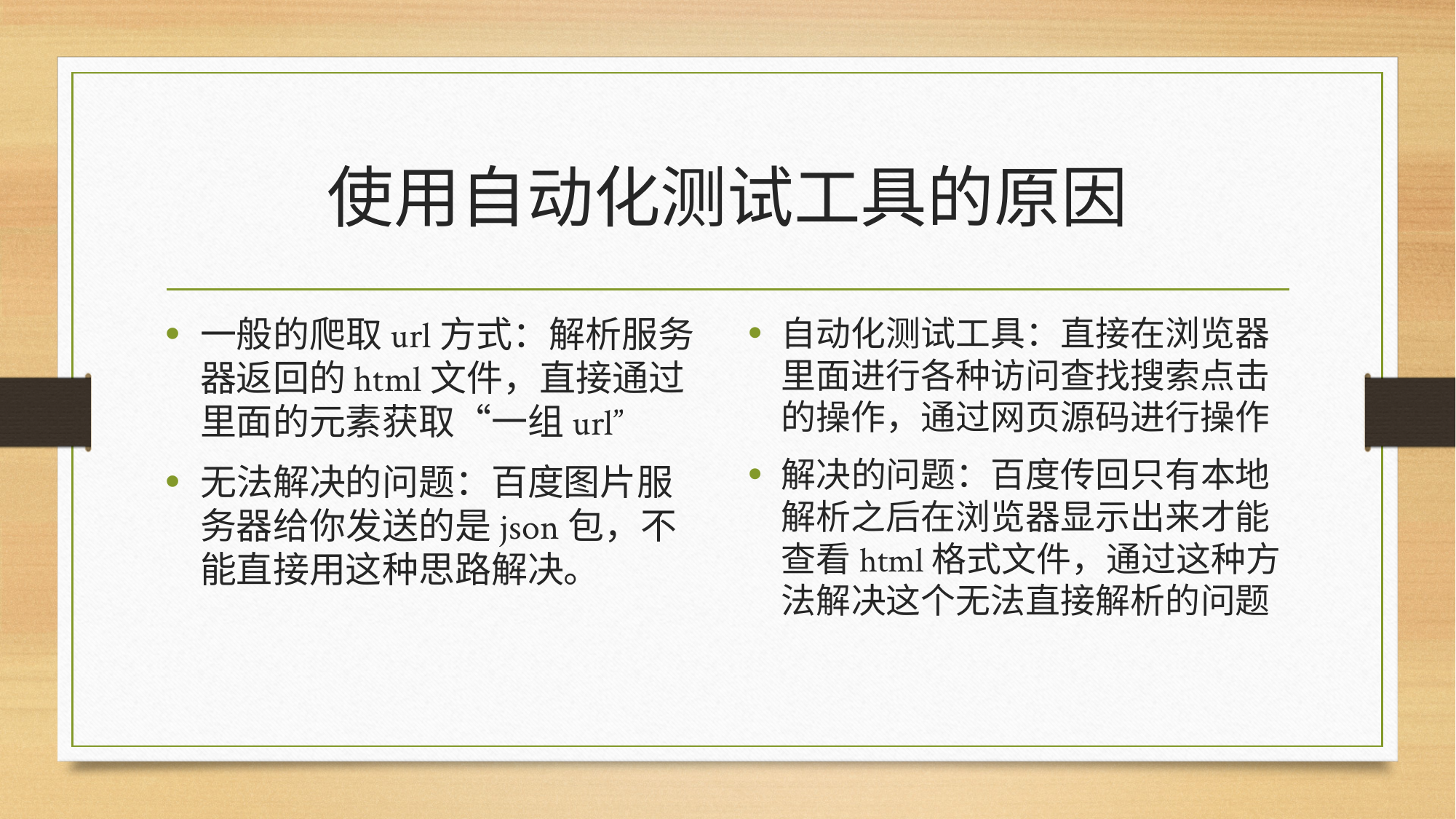

# 使用自动化测试工具的原因
一般的爬取url方式：解析服务器返回的html文件，直接通过里面的元素获取“一组url”
无法解决的问题：百度图片服务器给你发送的是json包，不能直接用这种思路解决。
自动化测试工具：直接在浏览器里面进行各种访问查找搜索点击的操作，通过网页源码进行操作
解决的问题：百度传回只有本地解析之后在浏览器显示出来才能查看html格式文件，通过这种方法解决这个无法直接解析的问题